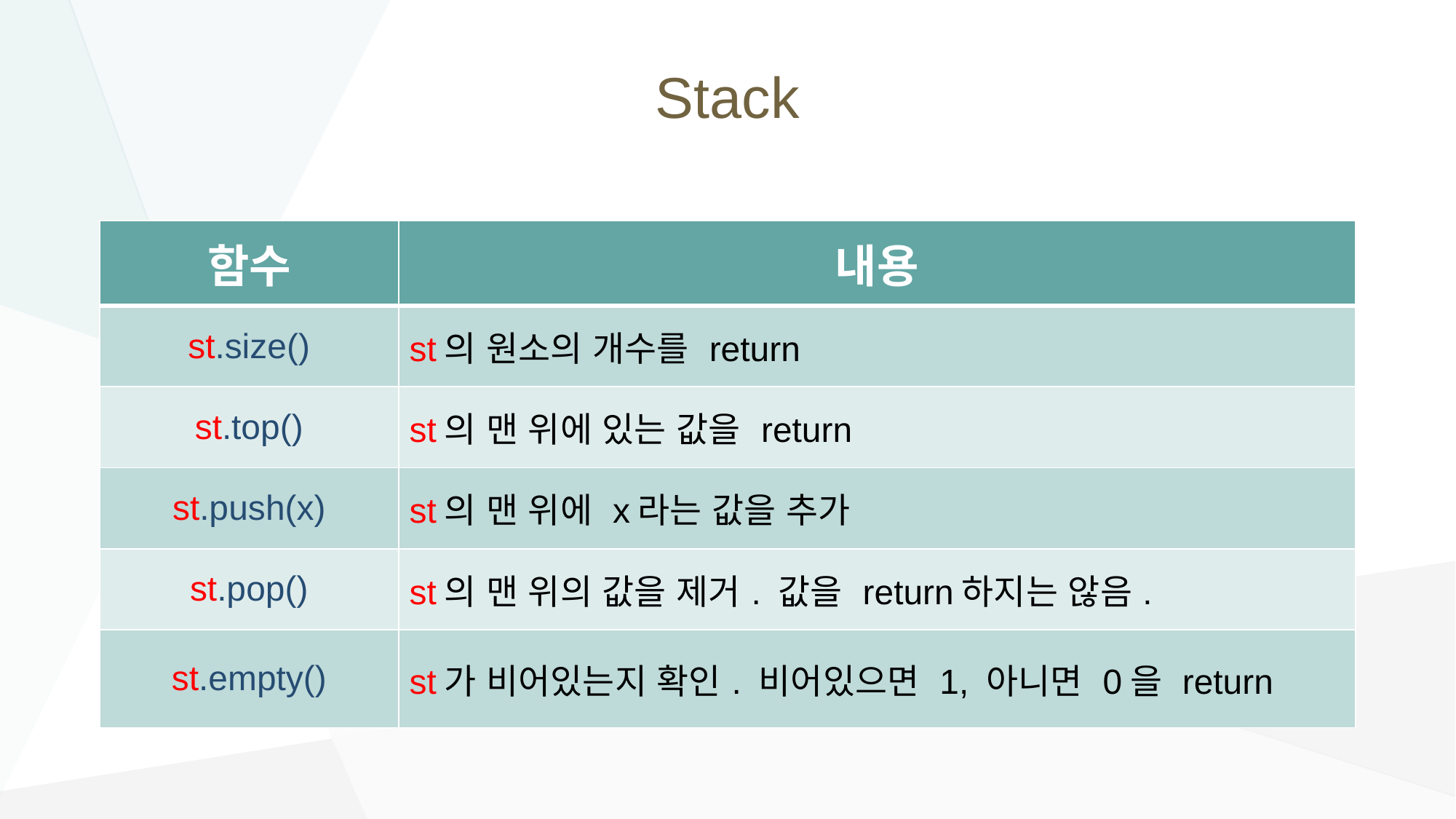

# Stack
| 함수 | 내용 |
| --- | --- |
| st.size() | st의 원소의 개수를 return |
| st.top() | st의 맨 위에 있는 값을 return |
| st.push(x) | st의 맨 위에 x라는 값을 추가 |
| st.pop() | st의 맨 위의 값을 제거. 값을 return하지는 않음. |
| st.empty() | st가 비어있는지 확인. 비어있으면 1, 아니면 0을 return |